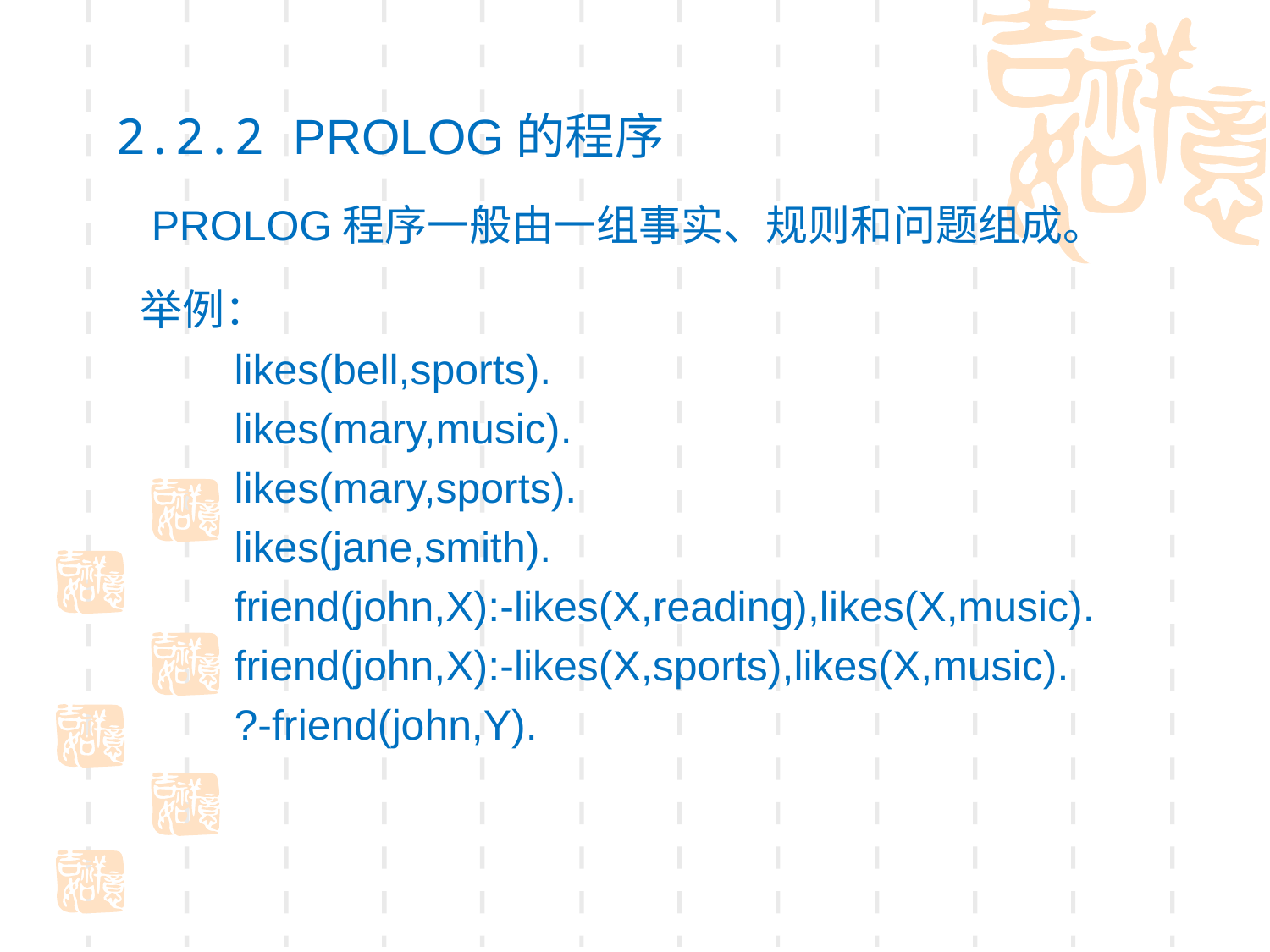

2.2.2 PROLOG的程序
     PROLOG程序一般由一组事实、规则和问题组成。
    举例：
            likes(bell,sports).
            likes(mary,music).
            likes(mary,sports).
            likes(jane,smith).
            friend(john,X):-likes(X,reading),likes(X,music).
            friend(john,X):-likes(X,sports),likes(X,music).
            ?-friend(john,Y).